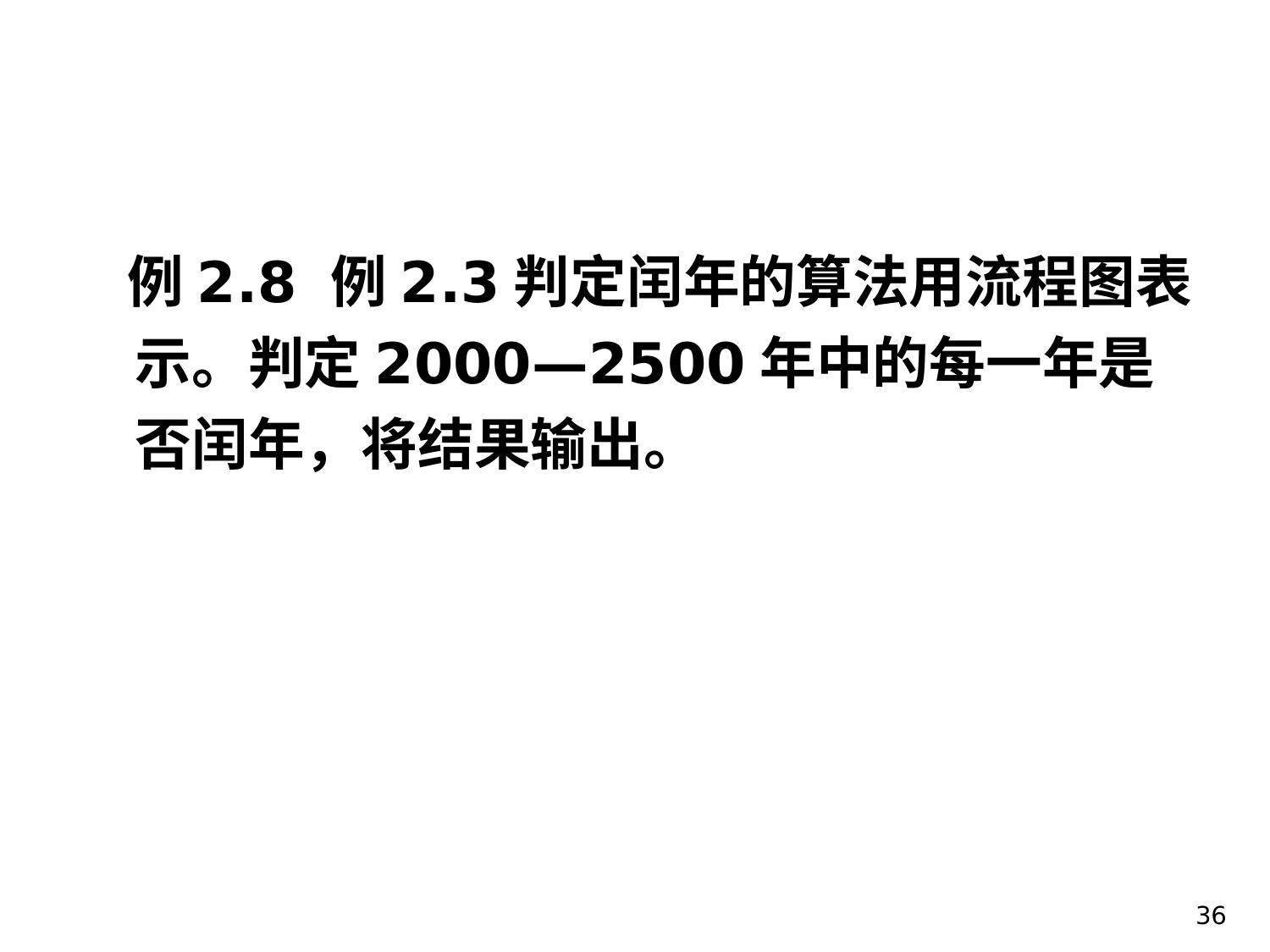

例2.8 例2.3判定闰年的算法用流程图表示。判定2000—2500年中的每一年是否闰年，将结果输出。
36